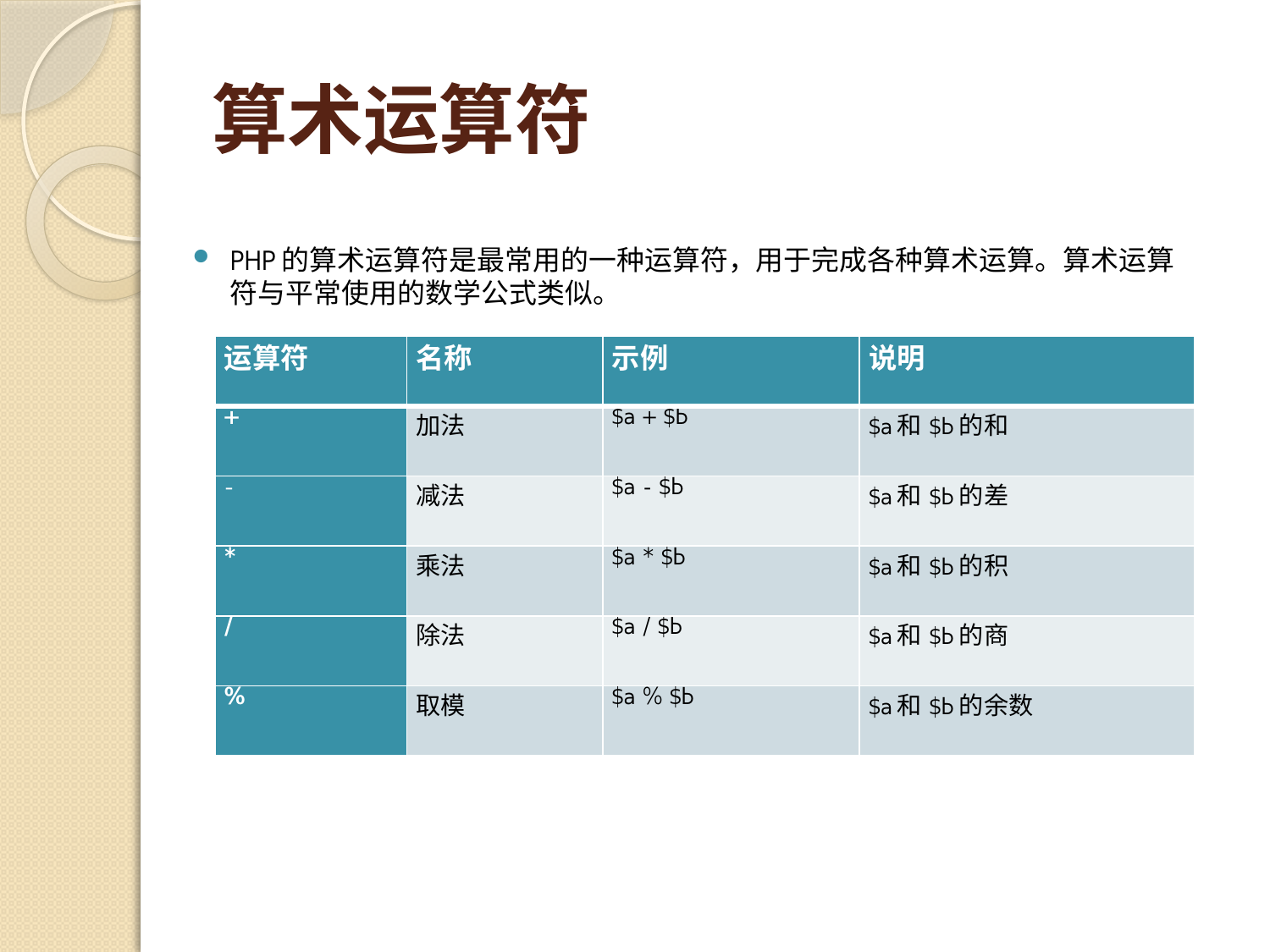

# 算术运算符
PHP的算术运算符是最常用的一种运算符，用于完成各种算术运算。算术运算符与平常使用的数学公式类似。
| 运算符 | 名称 | 示例 | 说明 |
| --- | --- | --- | --- |
| + | 加法 | $a + $b | $a和$b的和 |
| - | 减法 | $a - $b | $a和$b的差 |
| \* | 乘法 | $a \* $b | $a和$b的积 |
| / | 除法 | $a / $b | $a和$b的商 |
| % | 取模 | $a % $b | $a和$b的余数 |